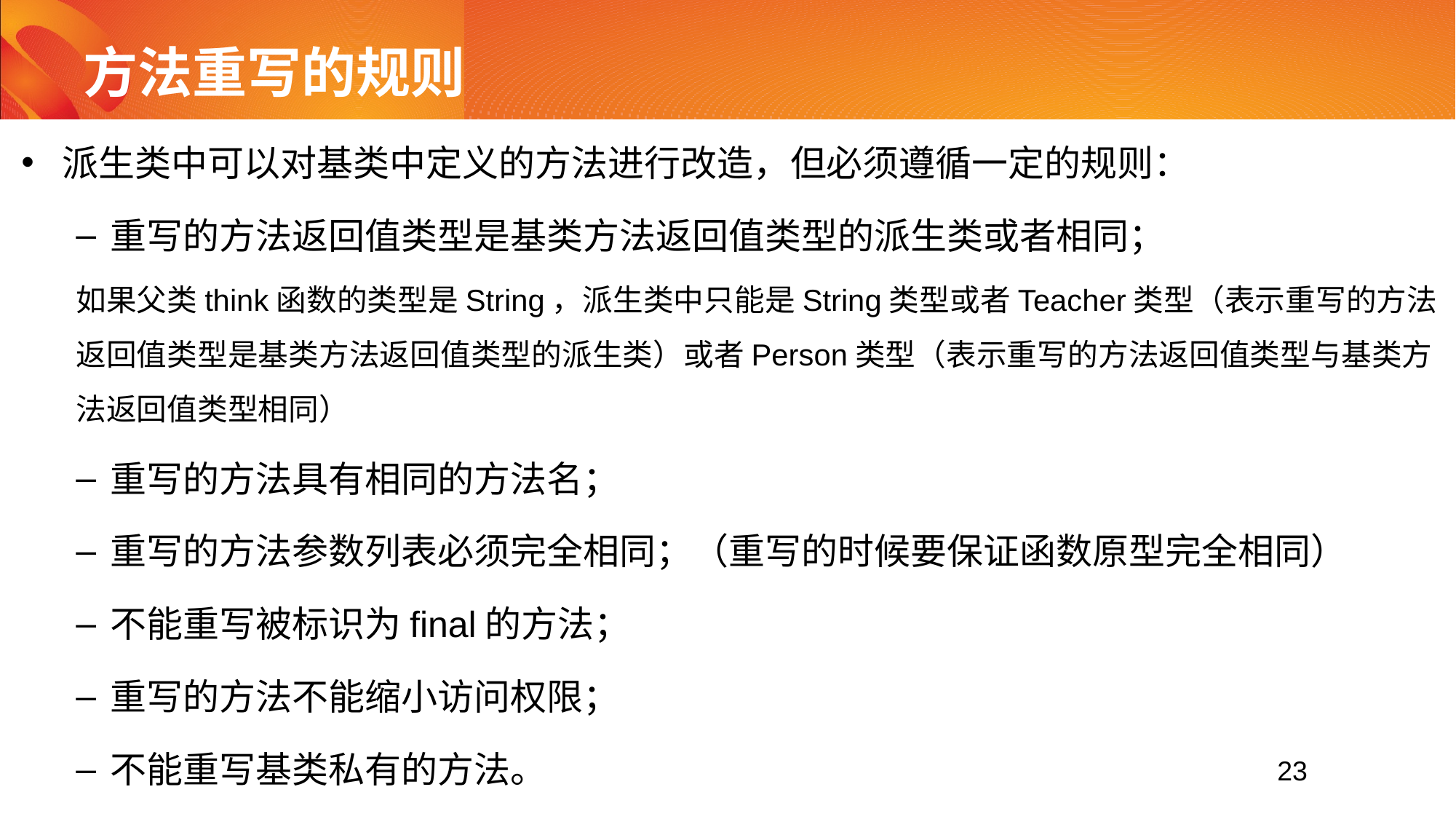

# 方法重写的规则
派生类中可以对基类中定义的方法进行改造，但必须遵循一定的规则：
重写的方法返回值类型是基类方法返回值类型的派生类或者相同；
如果父类think函数的类型是String，派生类中只能是String类型或者Teacher类型（表示重写的方法返回值类型是基类方法返回值类型的派生类）或者Person类型（表示重写的方法返回值类型与基类方法返回值类型相同）
重写的方法具有相同的方法名；
重写的方法参数列表必须完全相同；（重写的时候要保证函数原型完全相同）
不能重写被标识为final的方法；
重写的方法不能缩小访问权限；
不能重写基类私有的方法。